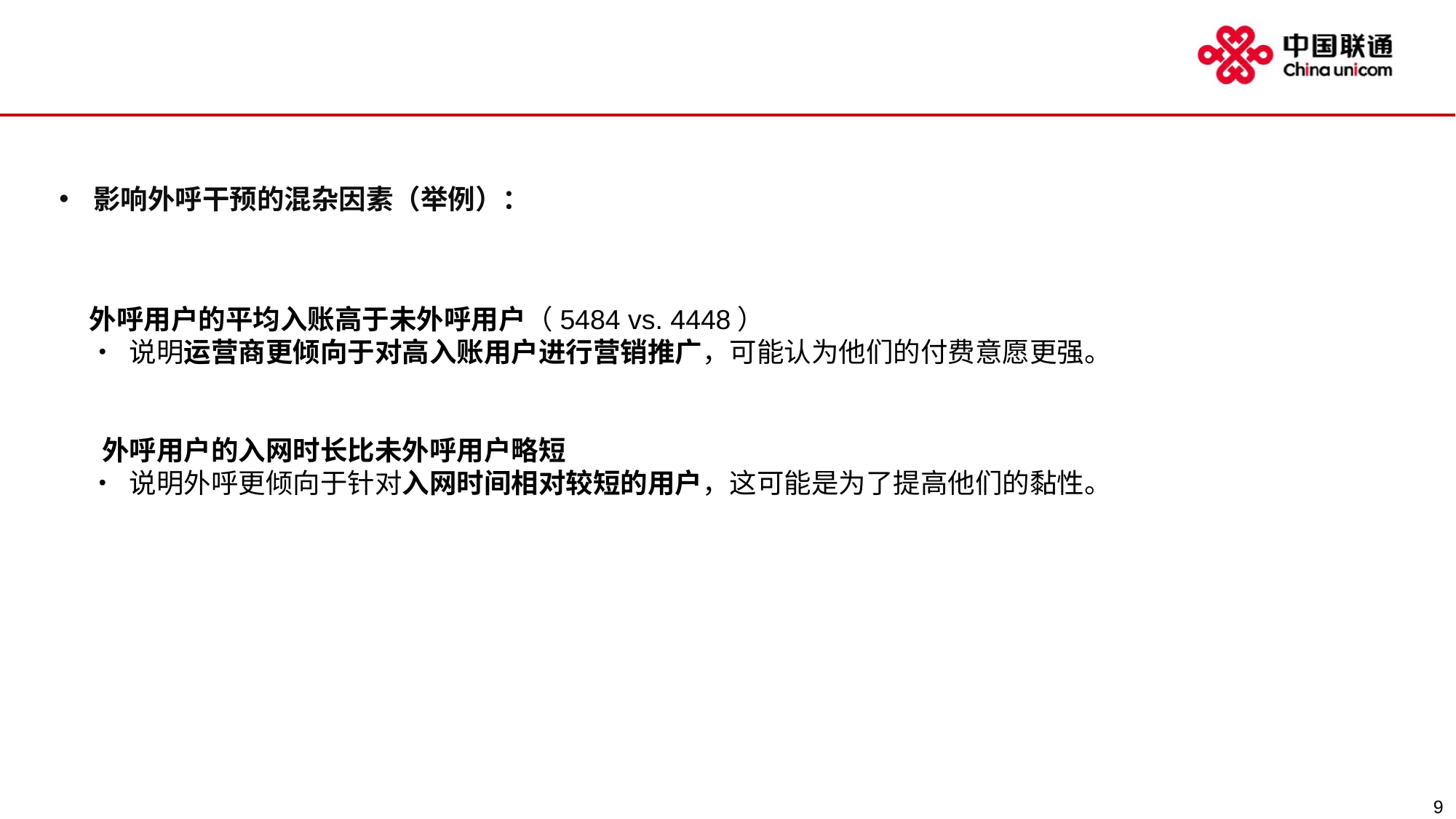

#
影响外呼干预的混杂因素（举例）：
外呼用户的平均入账高于未外呼用户（5484 vs. 4448）
• 说明运营商更倾向于对高入账用户进行营销推广，可能认为他们的付费意愿更强。

 外呼用户的入网时长比未外呼用户略短
• 说明外呼更倾向于针对入网时间相对较短的用户，这可能是为了提高他们的黏性。